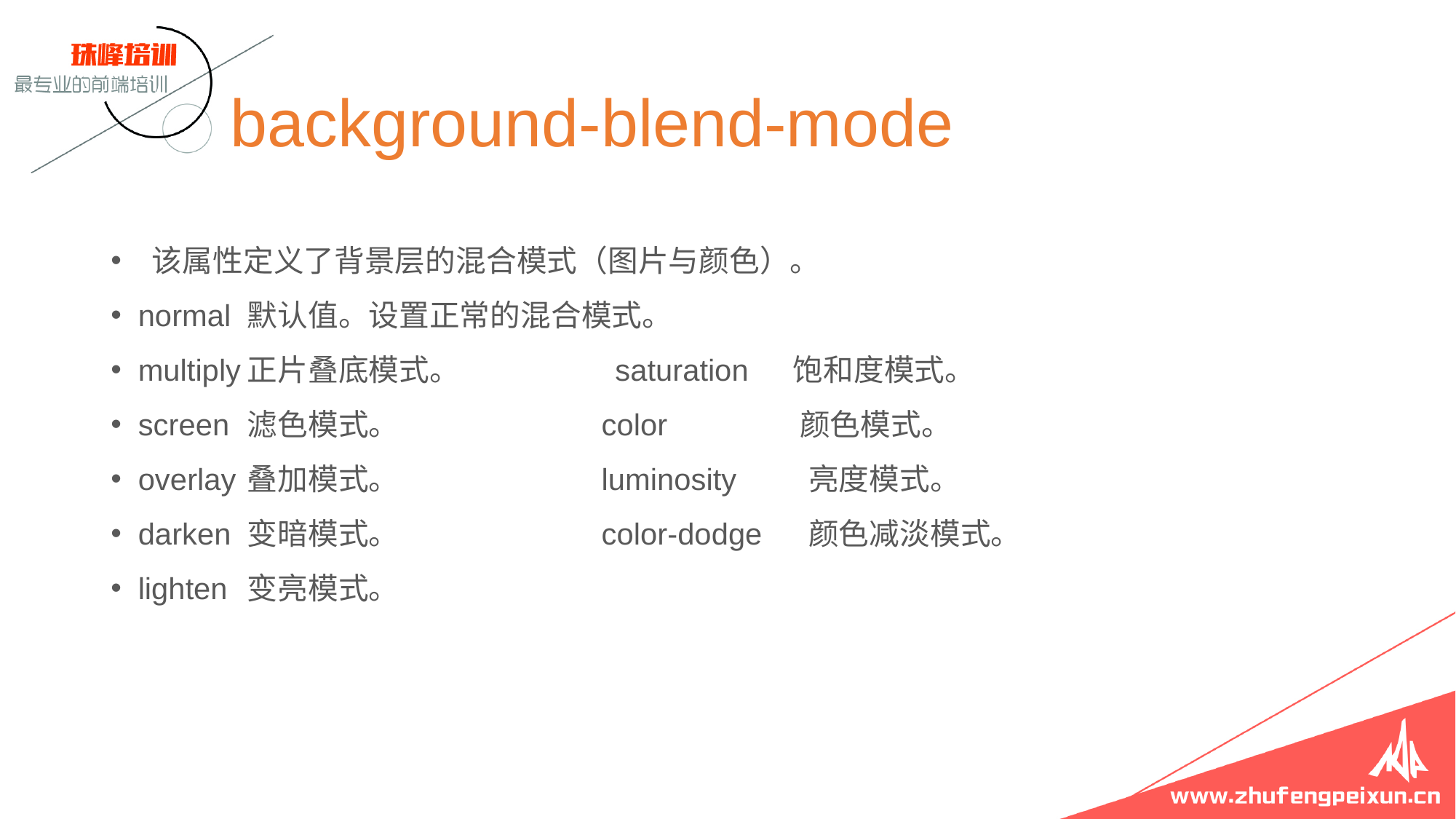

# background-blend-mode
 该属性定义了背景层的混合模式（图片与颜色）。
normal	默认值。设置正常的混合模式。
multiply	正片叠底模式。                      saturation	饱和度模式。
screen	滤色模式。                             color	             颜色模式。
overlay	叠加模式。                             luminosity	 亮度模式。
darken	变暗模式。                             color-dodge	 颜色减淡模式。
lighten	变亮模式。